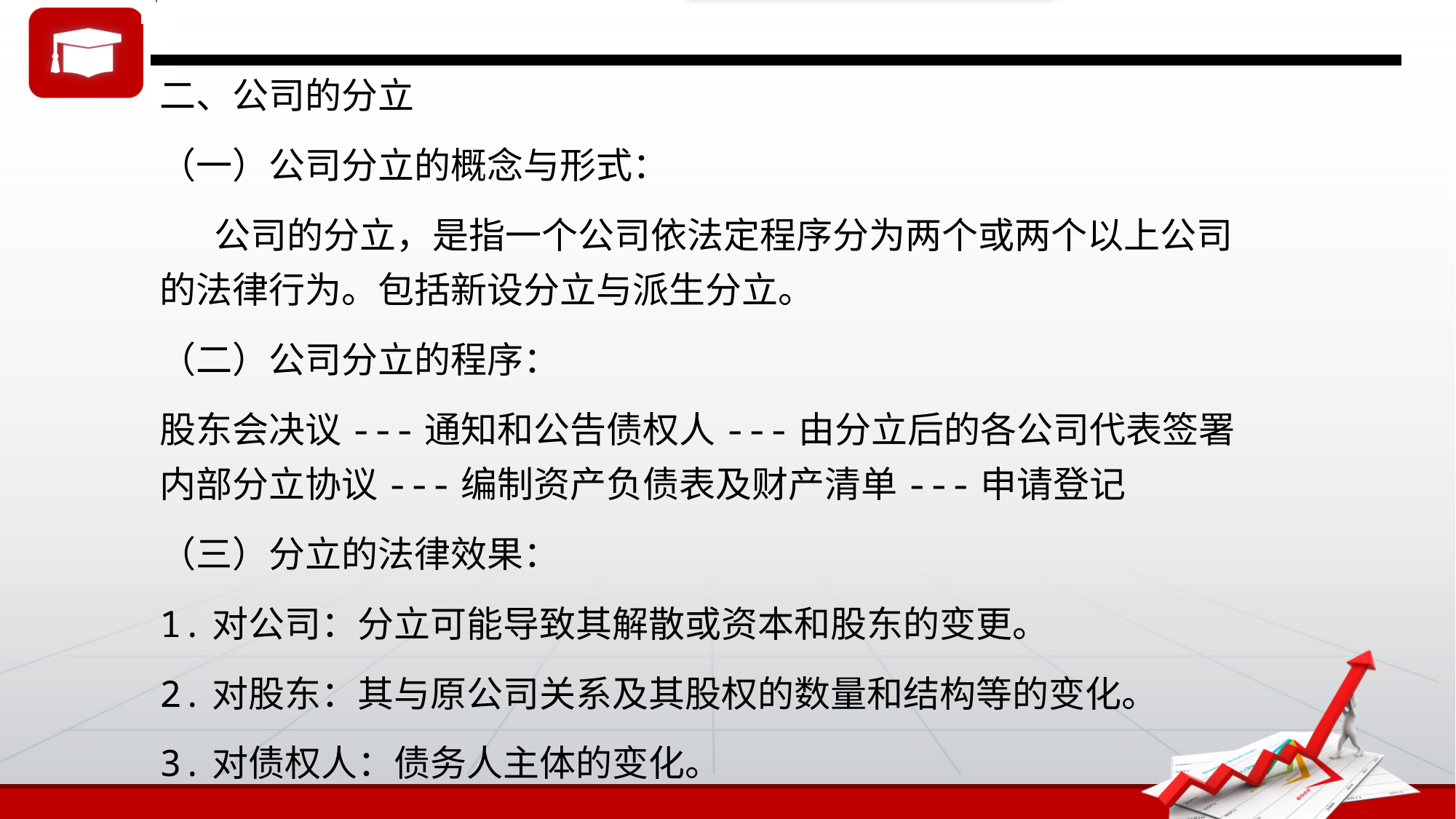

二、公司的分立
（一）公司分立的概念与形式：
公司的分立，是指一个公司依法定程序分为两个或两个以上公司的法律行为。包括新设分立与派生分立。
（二）公司分立的程序：
股东会决议---通知和公告债权人---由分立后的各公司代表签署内部分立协议---编制资产负债表及财产清单---申请登记
（三）分立的法律效果：
1.对公司：分立可能导致其解散或资本和股东的变更。
2.对股东：其与原公司关系及其股权的数量和结构等的变化。
3.对债权人：债务人主体的变化。